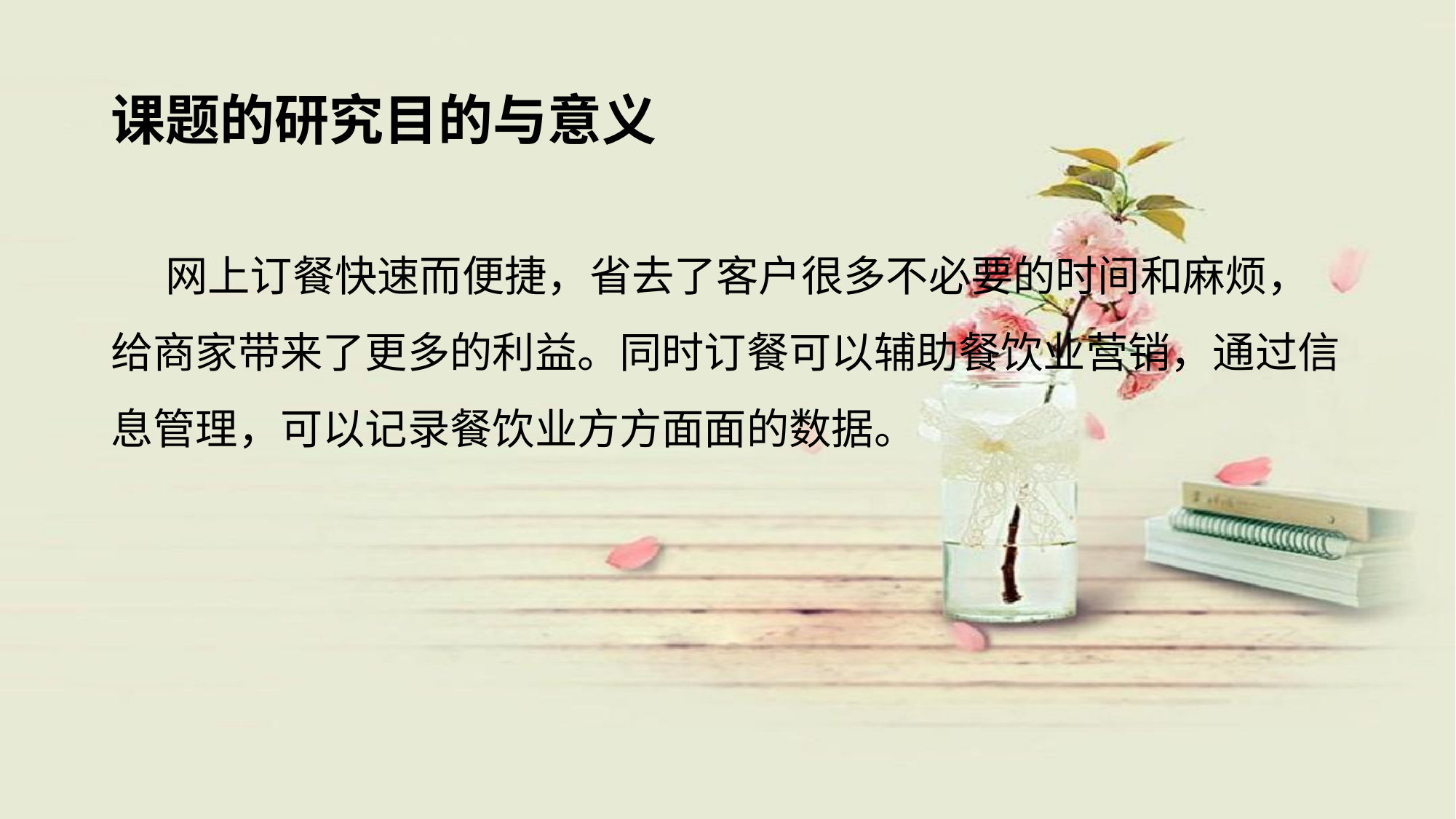

# 课题的研究目的与意义
网上订餐快速而便捷，省去了客户很多不必要的时间和麻烦，给商家带来了更多的利益。同时订餐可以辅助餐饮业营销，通过信息管理，可以记录餐饮业方方面面的数据。